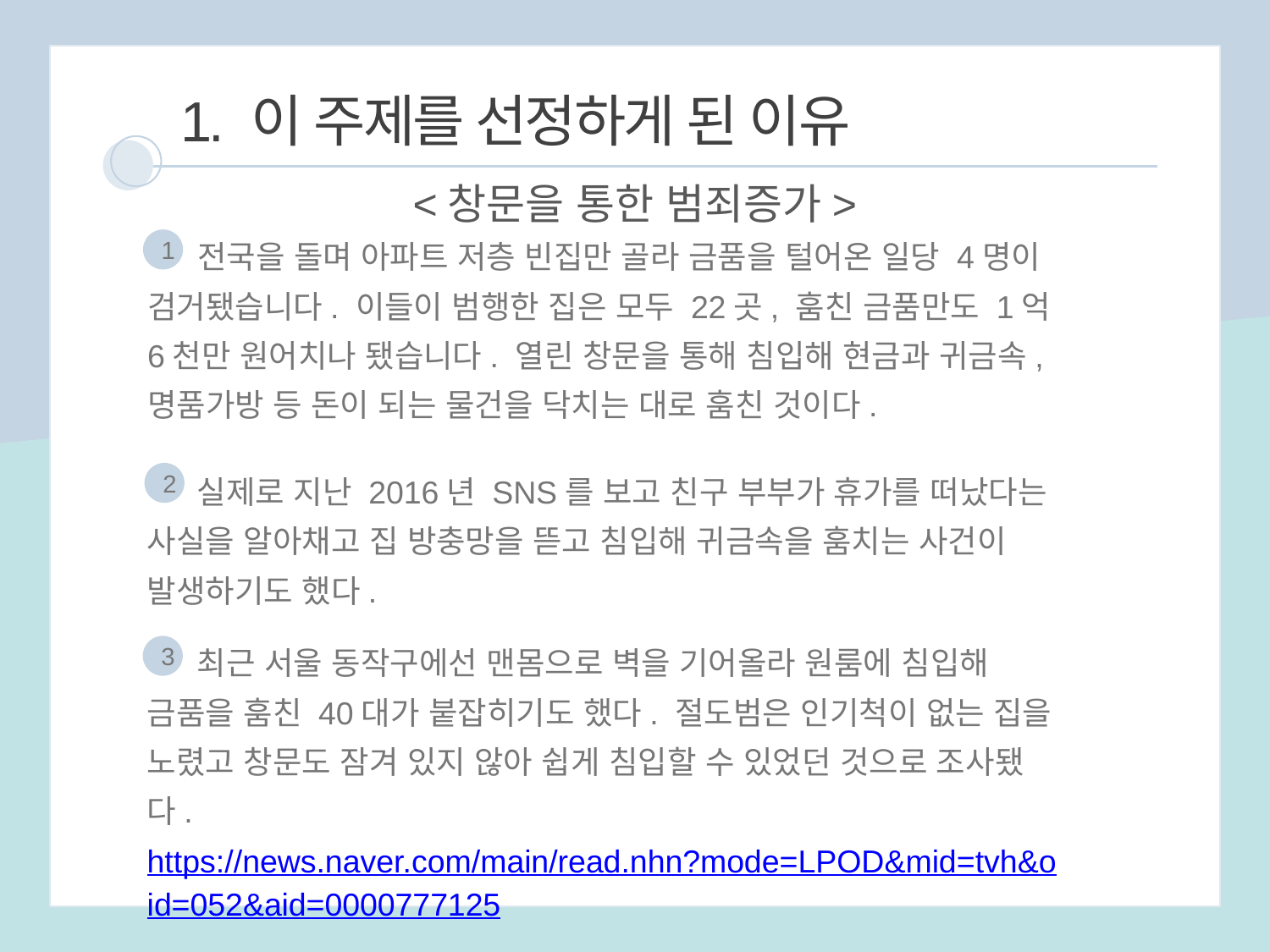

1. 이 주제를 선정하게 된 이유
<창문을 통한 범죄증가>
전국을 돌며 아파트 저층 빈집만 골라 금품을 털어온 일당 4명이 검거됐습니다. 이들이 범행한 집은 모두 22곳, 훔친 금품만도 1억 6천만 원어치나 됐습니다. 열린 창문을 통해 침입해 현금과 귀금속, 명품가방 등 돈이 되는 물건을 닥치는 대로 훔친 것이다.
1
실제로 지난 2016년 SNS를 보고 친구 부부가 휴가를 떠났다는 사실을 알아채고 집 방충망을 뜯고 침입해 귀금속을 훔치는 사건이 발생하기도 했다.

2
최근 서울 동작구에선 맨몸으로 벽을 기어올라 원룸에 침입해 금품을 훔친 40대가 붙잡히기도 했다. 절도범은 인기척이 없는 집을 노렸고 창문도 잠겨 있지 않아 쉽게 침입할 수 있었던 것으로 조사됐다. https://news.naver.com/main/read.nhn?mode=LPOD&mid=tvh&oid=052&aid=0000777125

3